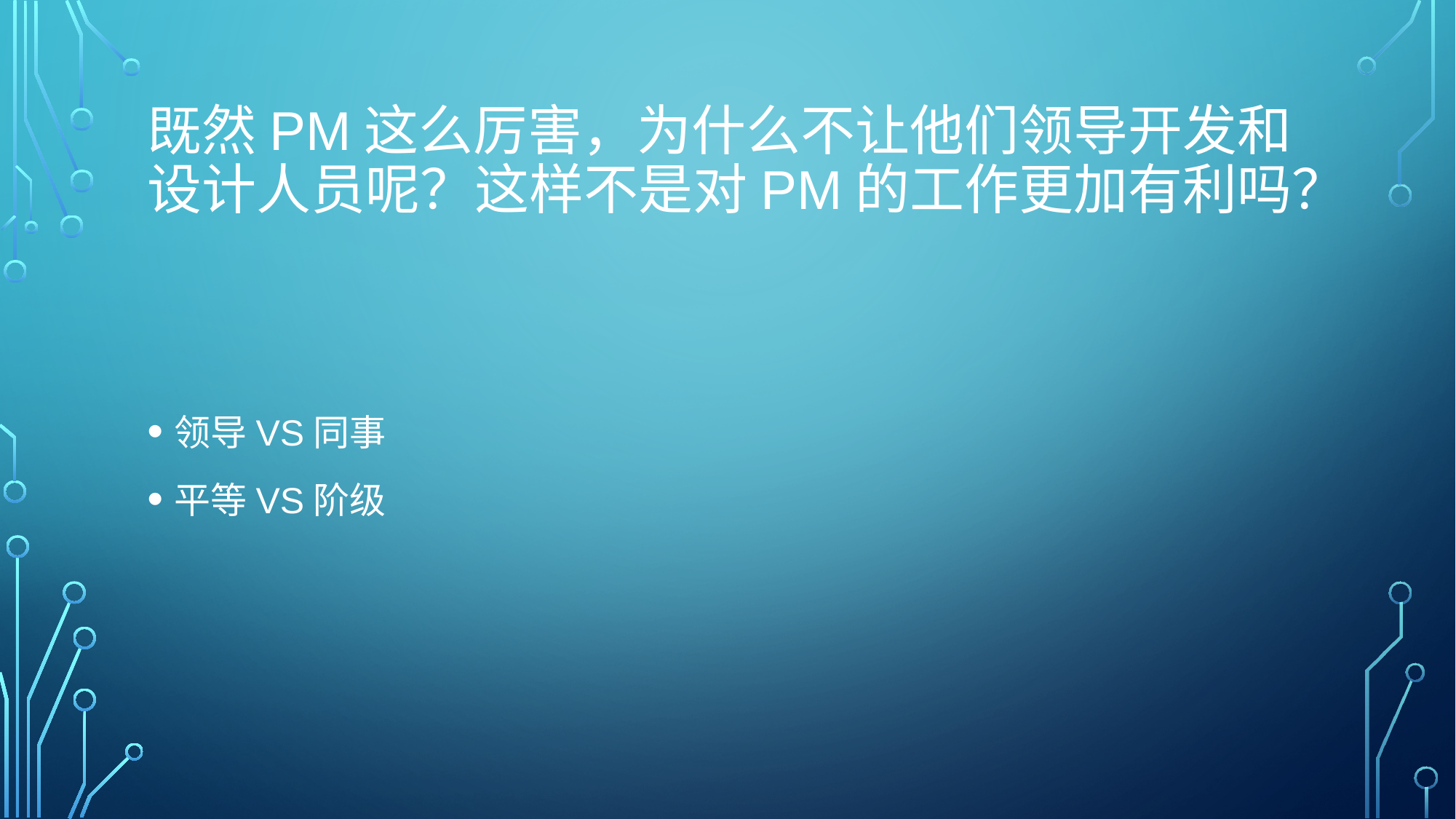

# 既然PM这么厉害，为什么不让他们领导开发和设计人员呢？这样不是对PM的工作更加有利吗？

领导VS同事
平等VS阶级